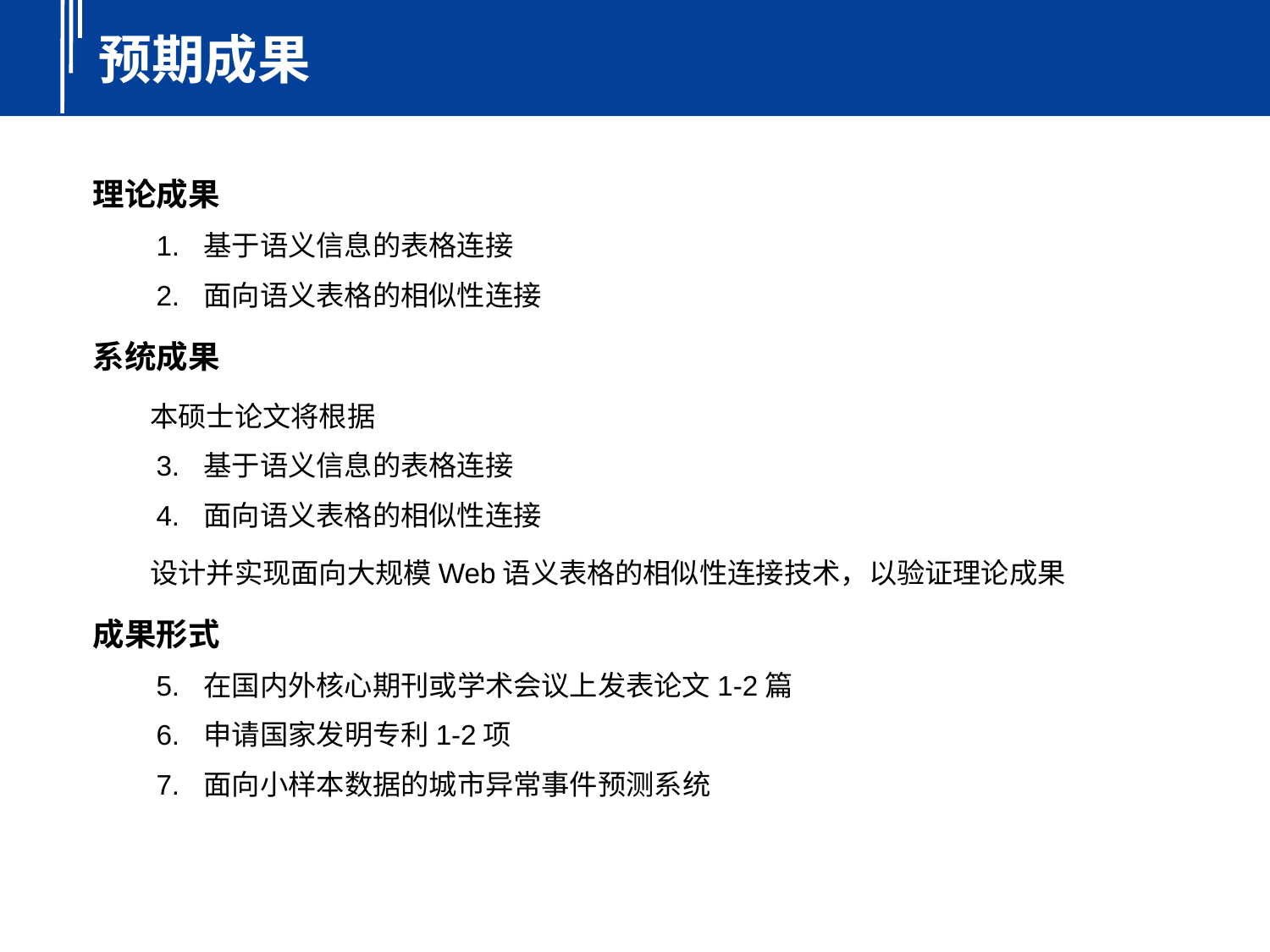

预期成果
理论成果
基于语义信息的表格连接
面向语义表格的相似性连接
系统成果
        本硕士论文将根据
基于语义信息的表格连接
面向语义表格的相似性连接
        设计并实现面向大规模Web语义表格的相似性连接技术，以验证理论成果
成果形式
在国内外核心期刊或学术会议上发表论文1-2篇
申请国家发明专利1-2项
面向小样本数据的城市异常事件预测系统
26